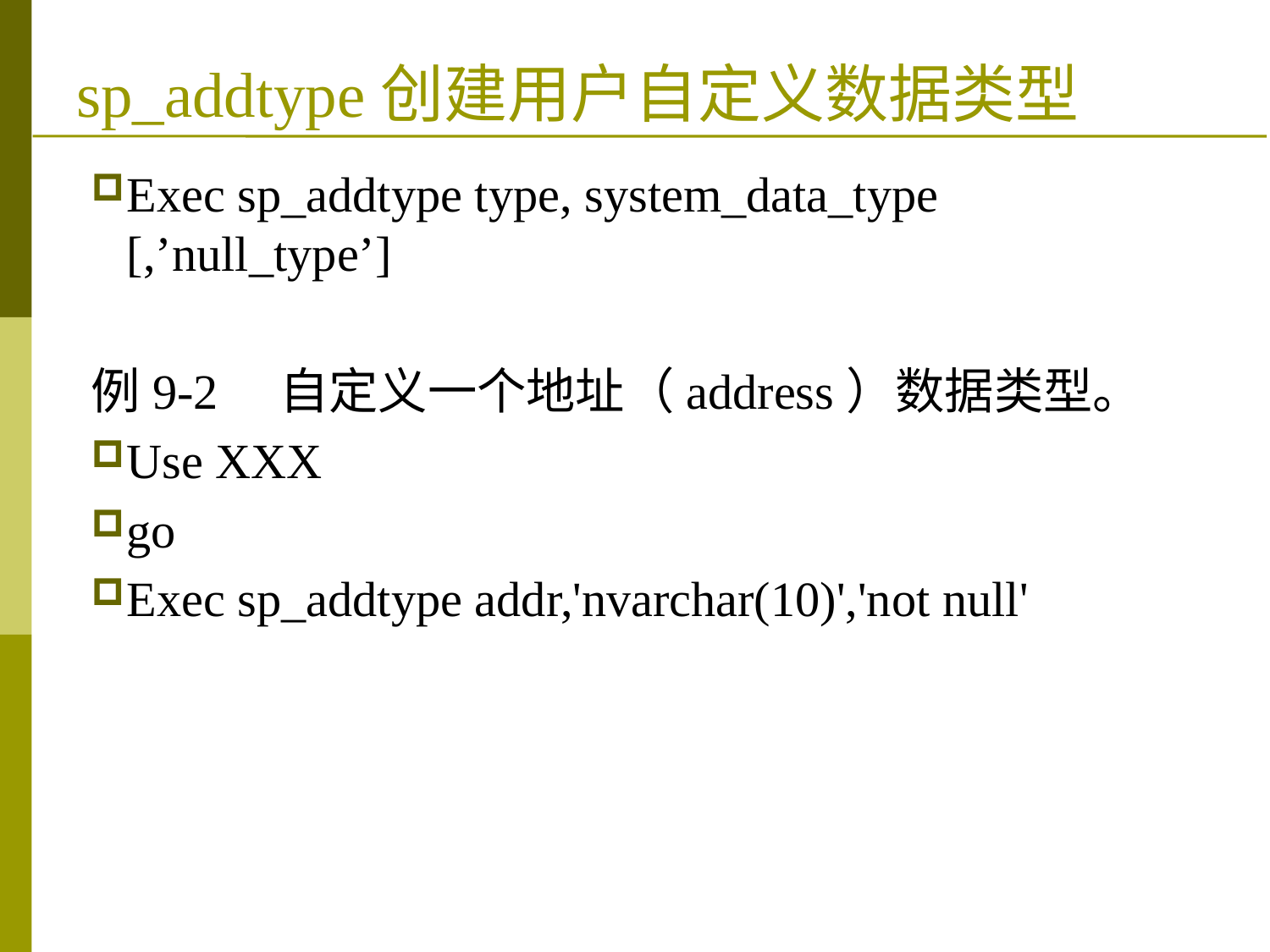

# sp_addtype创建用户自定义数据类型
Exec sp_addtype type, system_data_type [,’null_type’]

例9-2　自定义一个地址（address）数据类型。
Use XXX
go
Exec sp_addtype addr,'nvarchar(10)','not null'